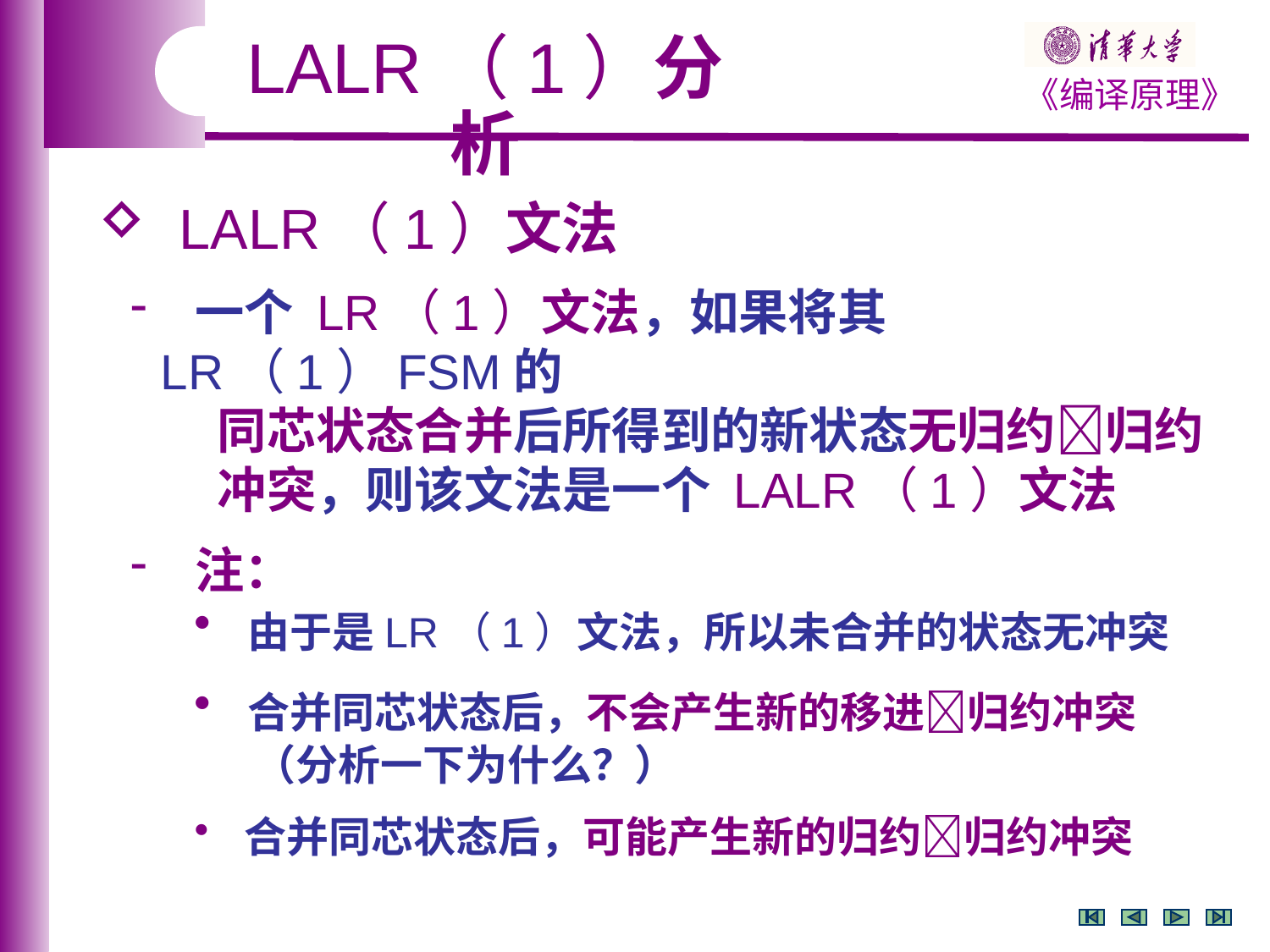

LALR（1）分析
  LALR（1）文法

  一个 LR（1）文法，如果将其LR（1）FSM的
    同芯状态合并后所得到的新状态无归约−归约
    冲突，则该文法是一个 LALR（1）文法

  注：
 由于是LR（1）文法，所以未合并的状态无冲突

 合并同芯状态后，不会产生新的移进−归约冲突
  （分析一下为什么？）

 合并同芯状态后，可能产生新的归约−归约冲突